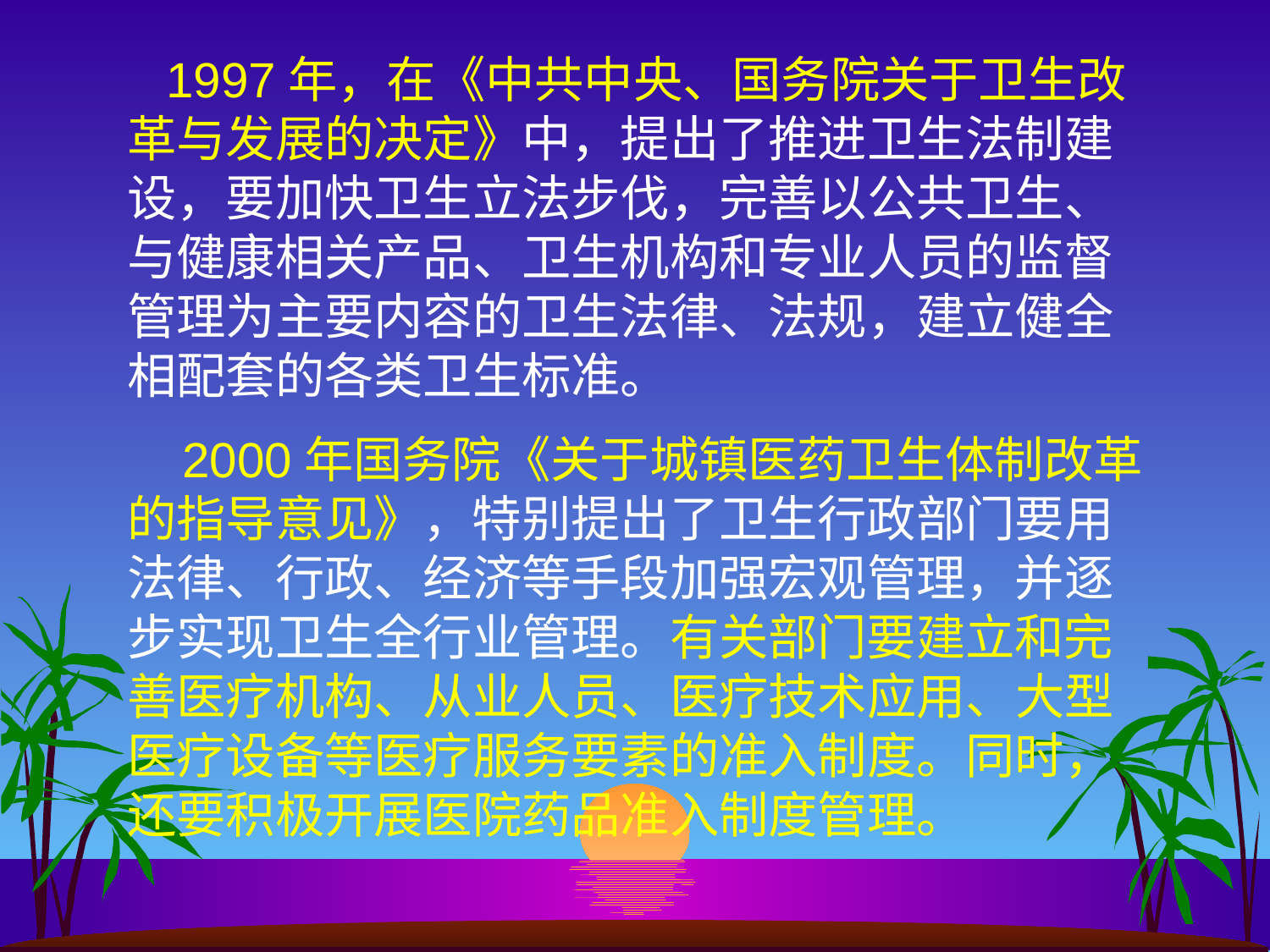

1997年，在《中共中央、国务院关于卫生改革与发展的决定》中，提出了推进卫生法制建设，要加快卫生立法步伐，完善以公共卫生、与健康相关产品、卫生机构和专业人员的监督管理为主要内容的卫生法律、法规，建立健全相配套的各类卫生标准。
    2000年国务院《关于城镇医药卫生体制改革的指导意见》，特别提出了卫生行政部门要用法律、行政、经济等手段加强宏观管理，并逐步实现卫生全行业管理。有关部门要建立和完善医疗机构、从业人员、医疗技术应用、大型医疗设备等医疗服务要素的准入制度。同时，还要积极开展医院药品准入制度管理。
#